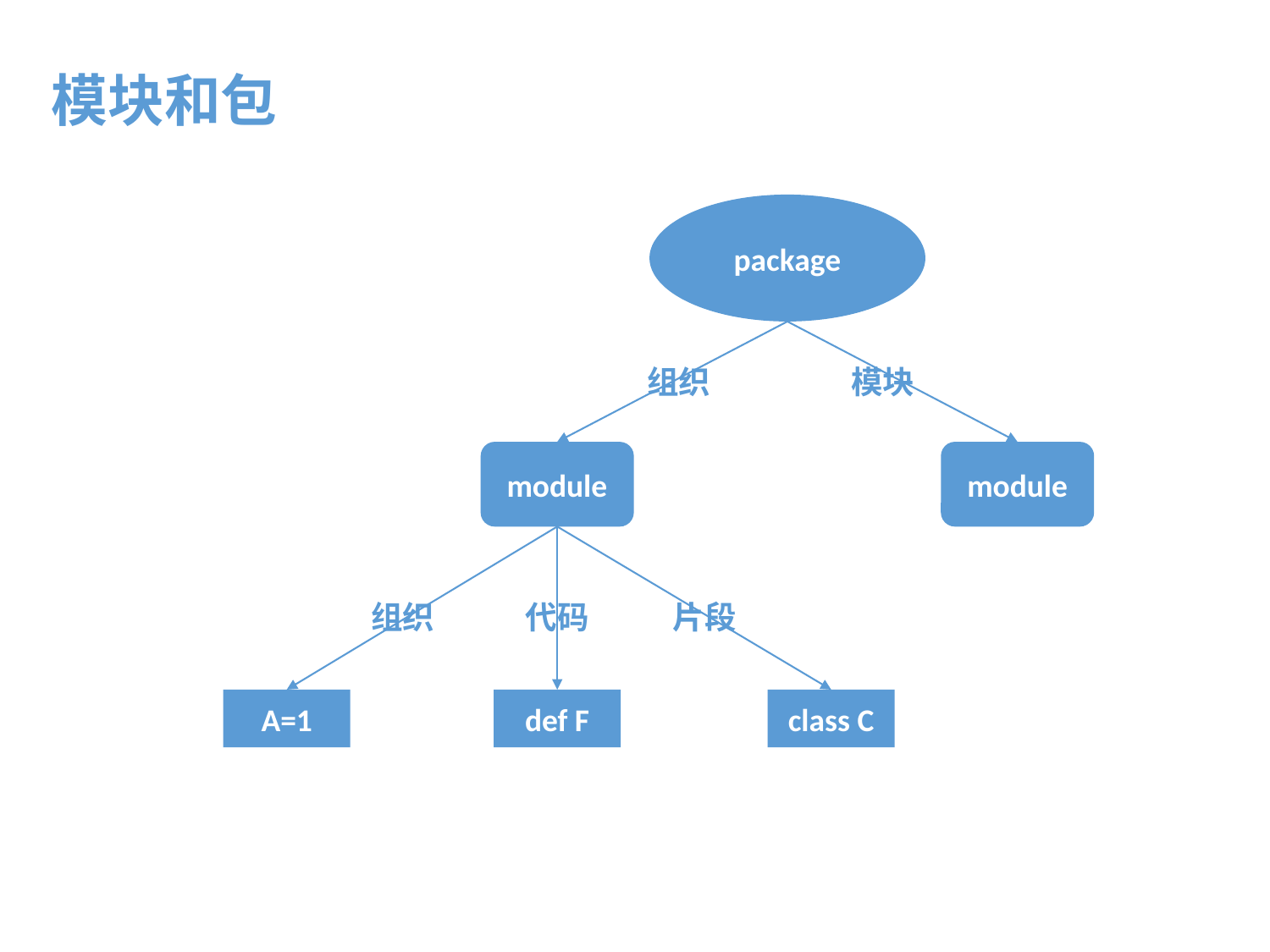

模块和包
package
组织
模块
module
module
组织
代码
片段
A=1
def F
class C